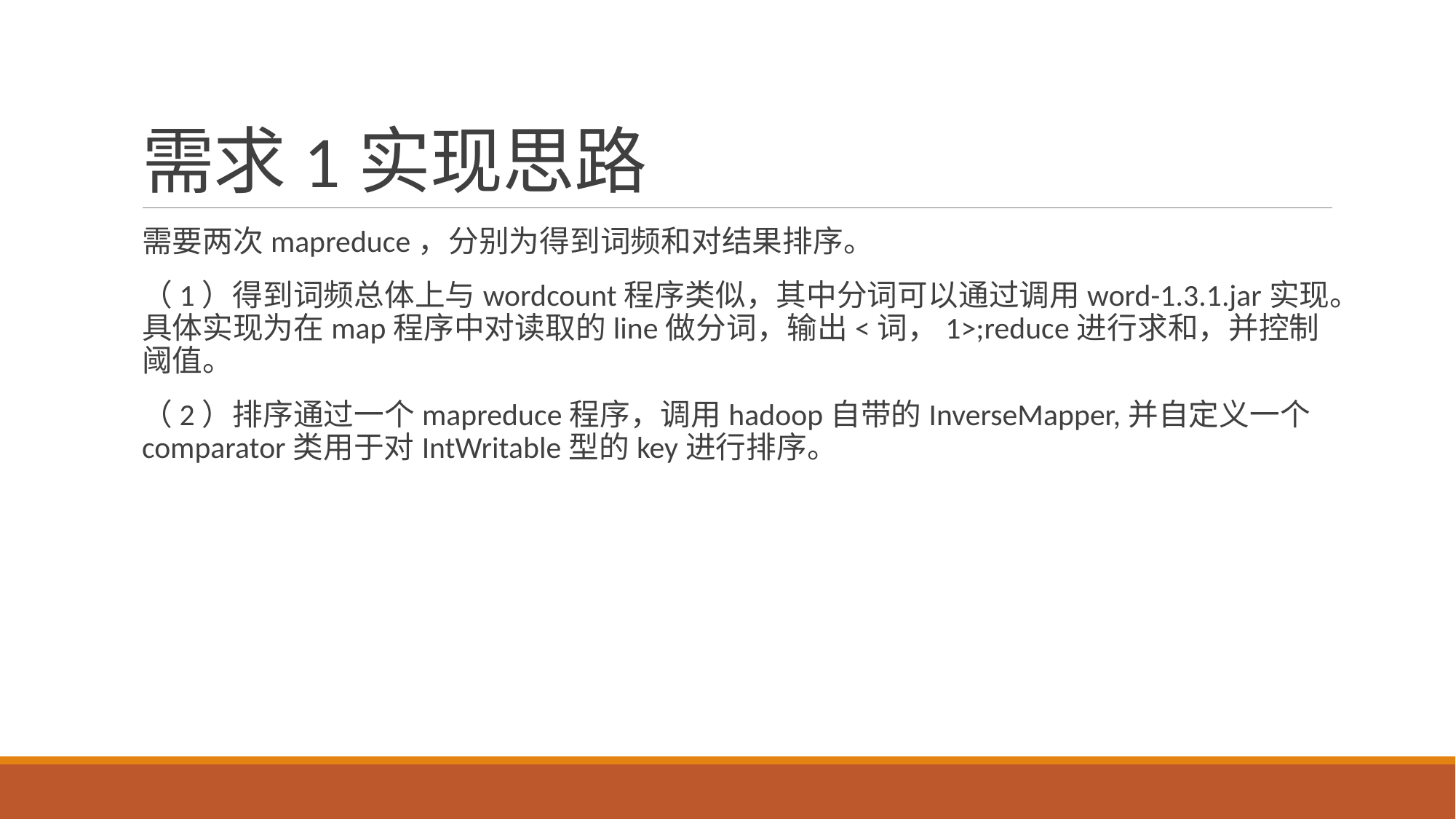

# 需求1实现思路
需要两次mapreduce，分别为得到词频和对结果排序。
（1）得到词频总体上与wordcount程序类似，其中分词可以通过调用word-1.3.1.jar实现。具体实现为在map程序中对读取的line做分词，输出<词，1>;reduce进行求和，并控制阈值。
（2）排序通过一个mapreduce程序，调用hadoop自带的InverseMapper,并自定义一个comparator类用于对IntWritable型的key进行排序。